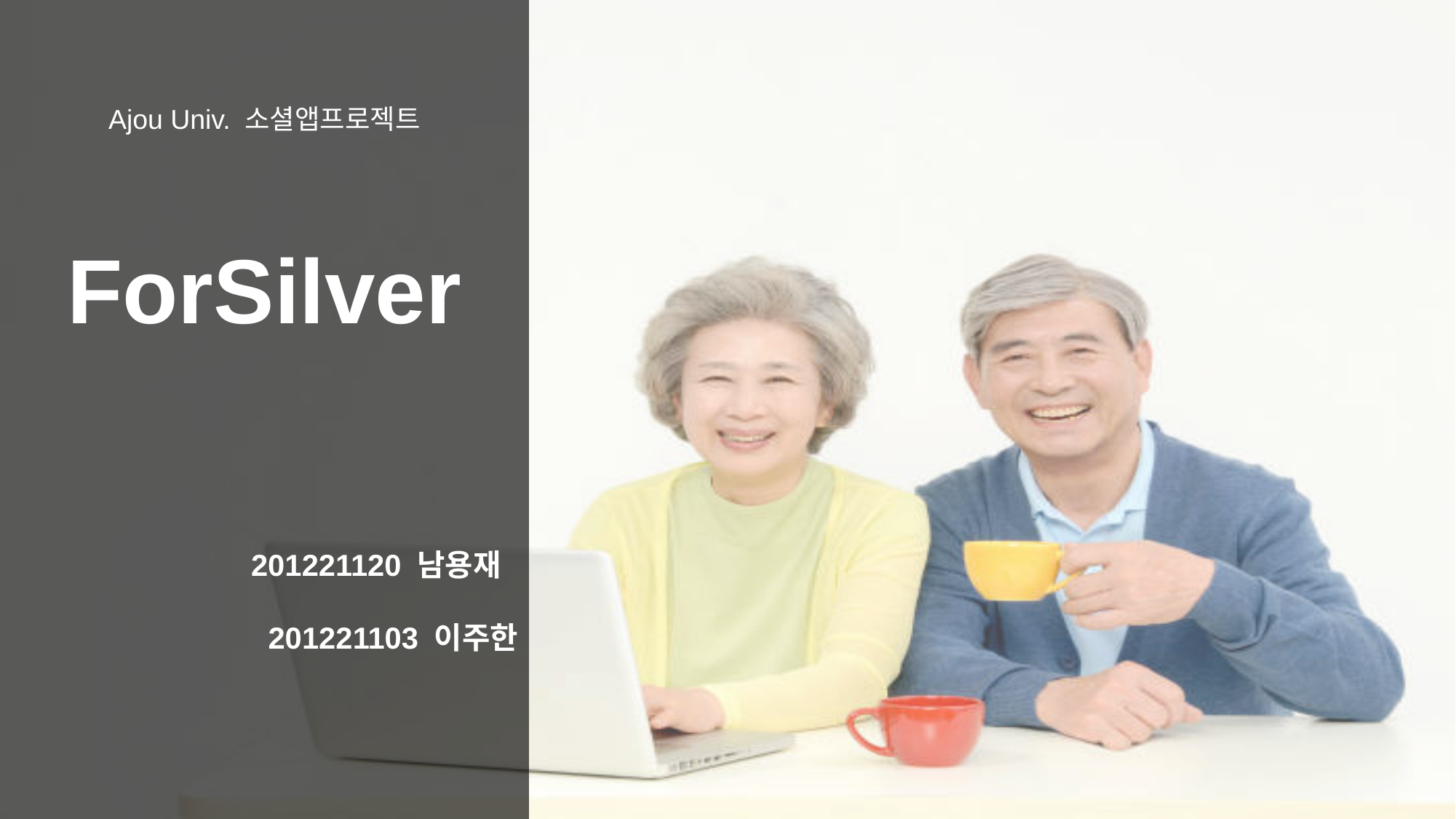

Ajou Univ. 소셜앱프로젝트

ForSilver

201221120 남용재

201221103 이주한